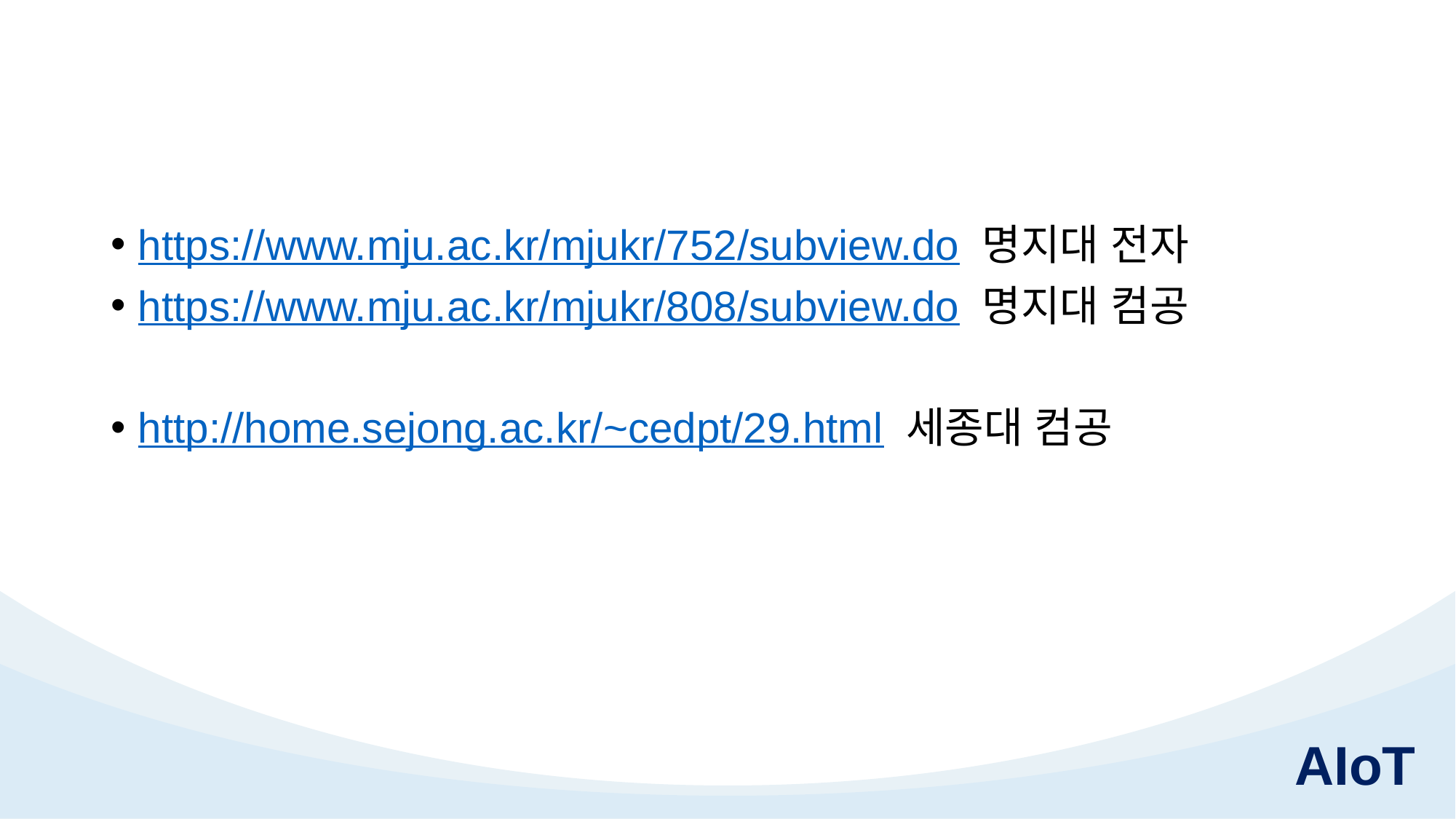

#
https://www.mju.ac.kr/mjukr/752/subview.do 명지대 전자
https://www.mju.ac.kr/mjukr/808/subview.do 명지대 컴공

http://home.sejong.ac.kr/~cedpt/29.html 세종대 컴공